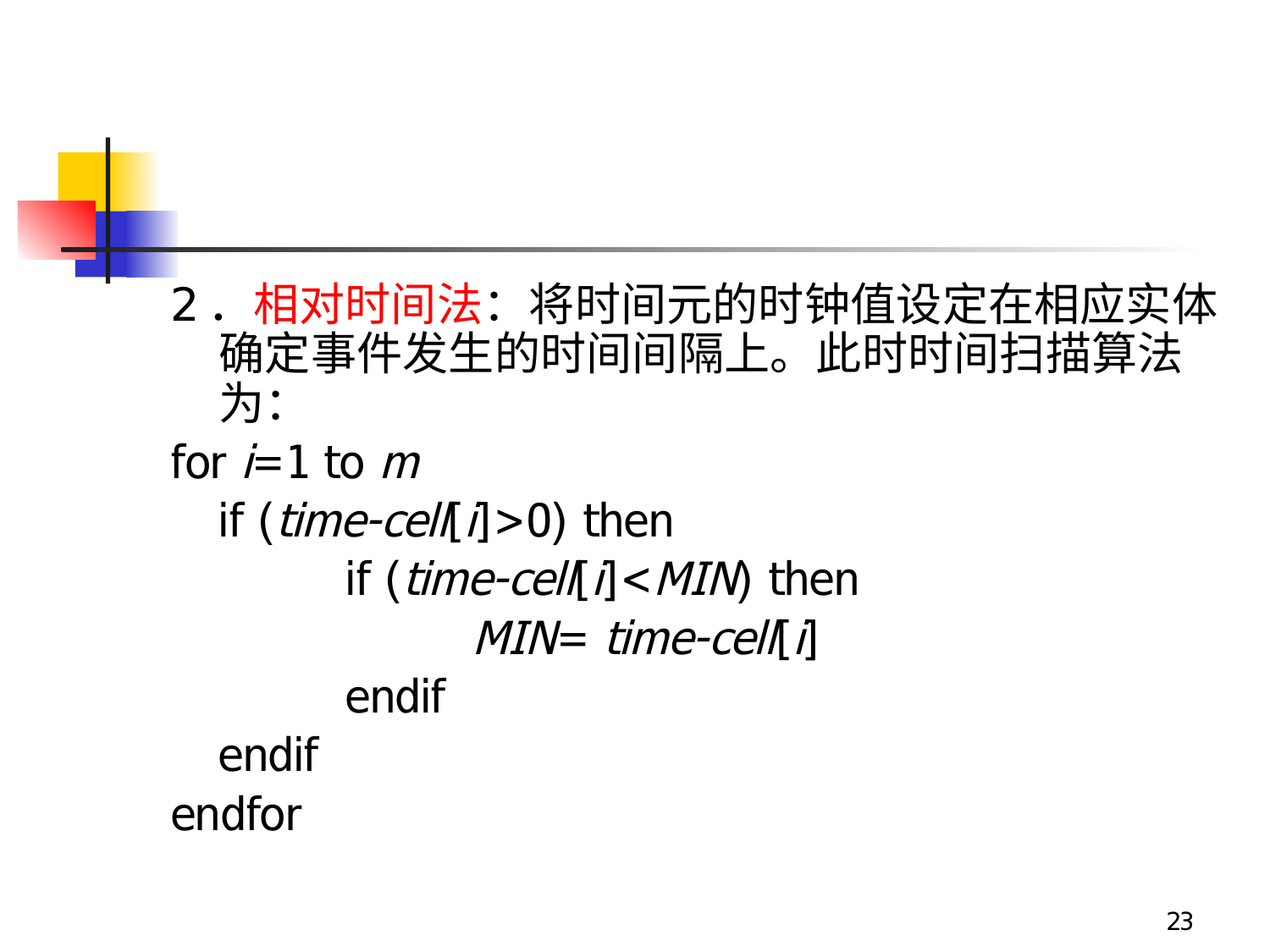

#
2．相对时间法：将时间元的时钟值设定在相应实体确定事件发生的时间间隔上。此时时间扫描算法为：
for i=1 to m
	if (time-cell[i]>0) then
		if (time-cell[i]<MIN) then
			MIN= time-cell[i]
		endif
	endif
endfor
23